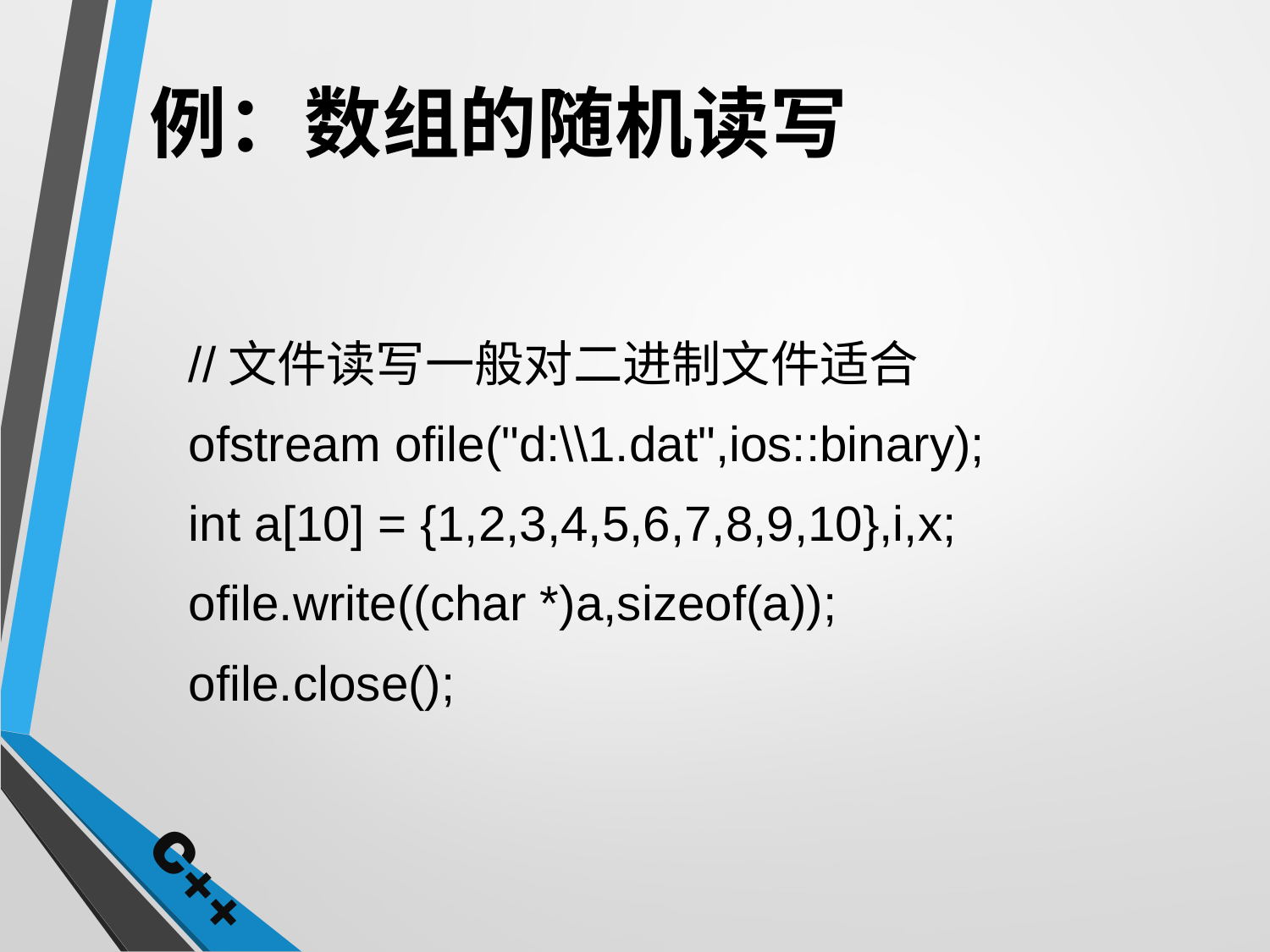

# 例：数组的随机读写
	//文件读写一般对二进制文件适合
	ofstream ofile("d:\\1.dat",ios::binary);
	int a[10] = {1,2,3,4,5,6,7,8,9,10},i,x;
	ofile.write((char *)a,sizeof(a));
	ofile.close();